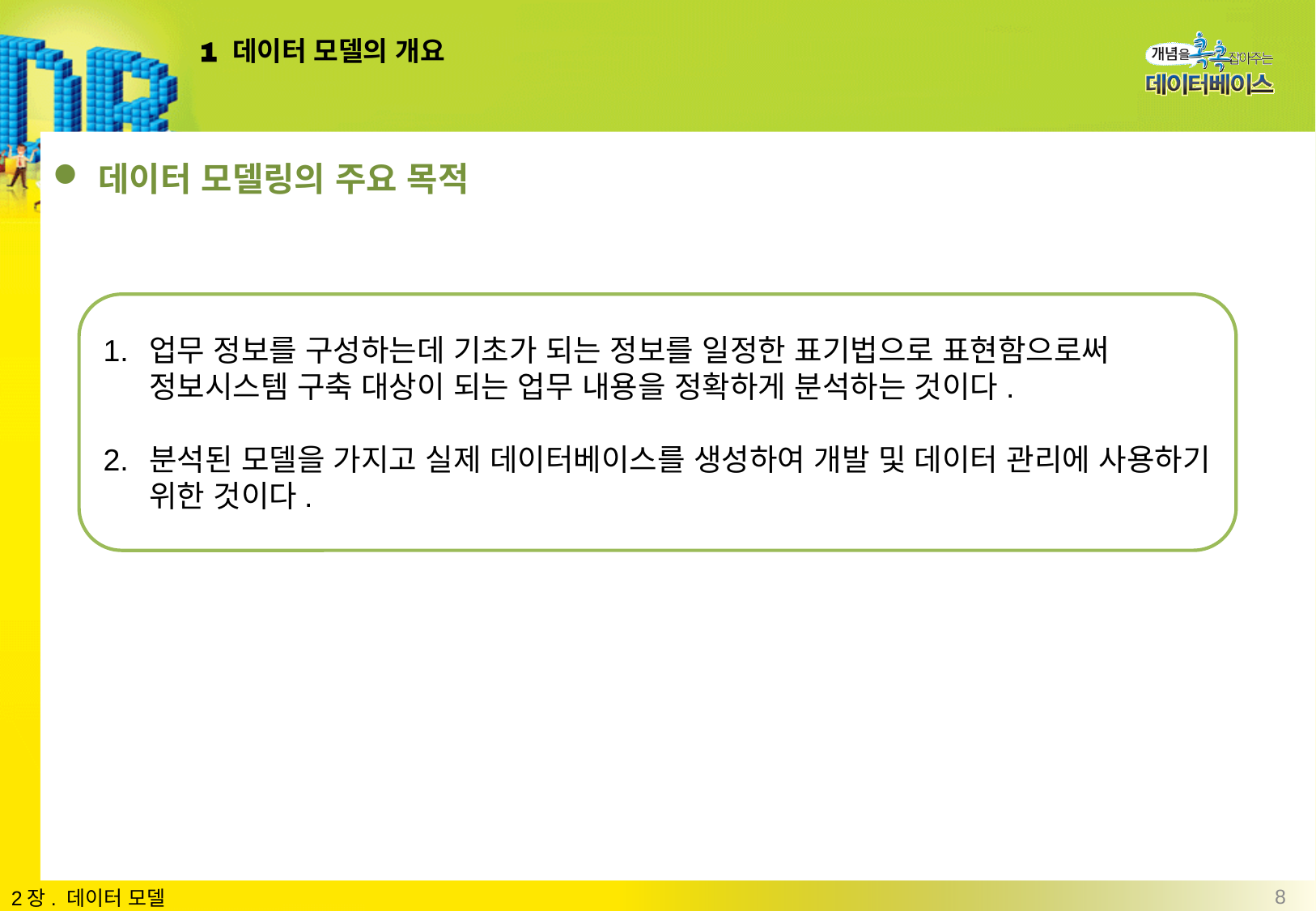

# 1 데이터 모델의 개요

데이터 모델링의 주요 목적
업무 정보를 구성하는데 기초가 되는 정보를 일정한 표기법으로 표현함으로써 정보시스템 구축 대상이 되는 업무 내용을 정확하게 분석하는 것이다.

분석된 모델을 가지고 실제 데이터베이스를 생성하여 개발 및 데이터 관리에 사용하기 위한 것이다.
8